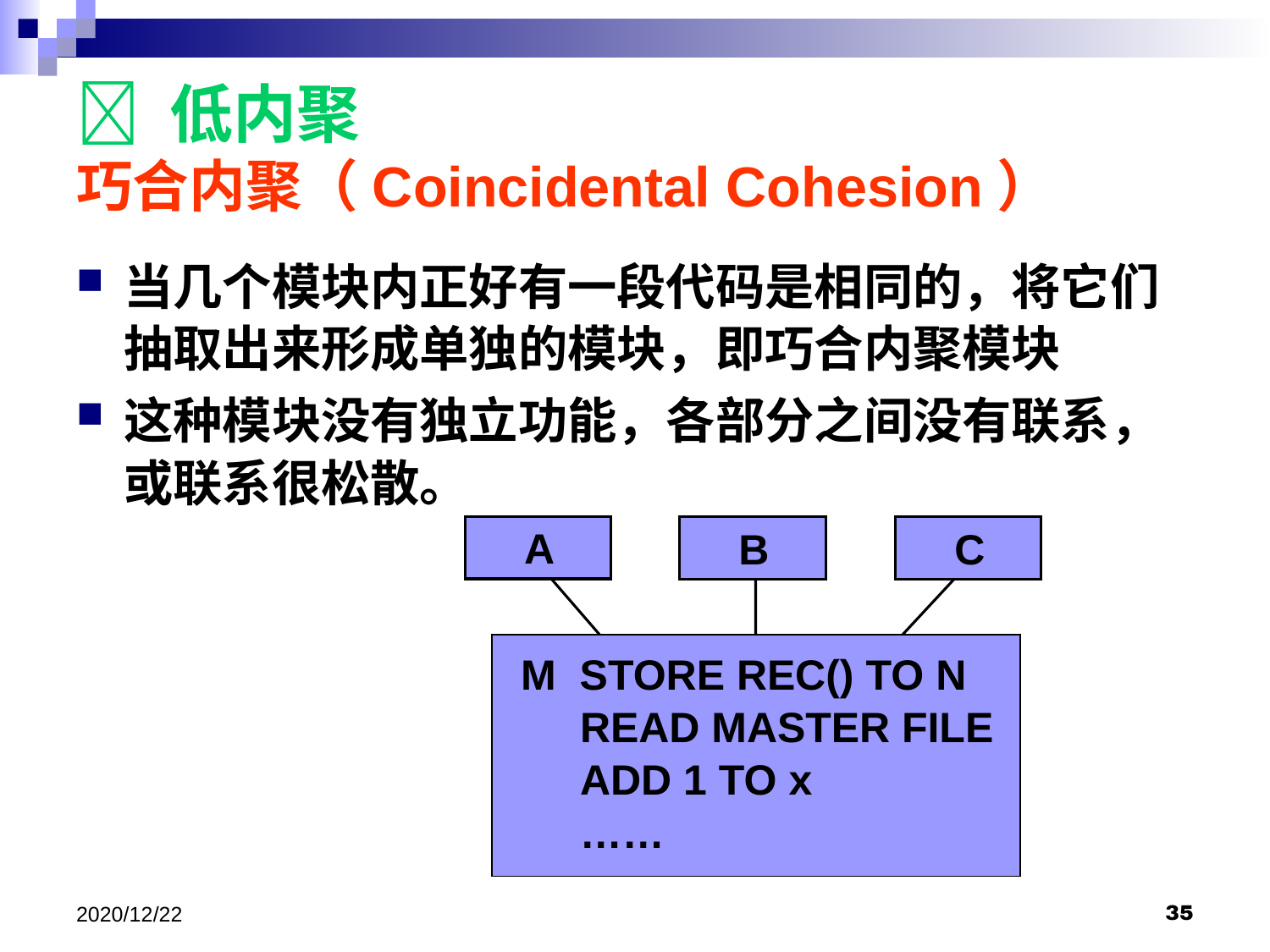

# ♣ 低内聚 巧合内聚（Coincidental Cohesion）
当几个模块内正好有一段代码是相同的，将它们抽取出来形成单独的模块，即巧合内聚模块
这种模块没有独立功能，各部分之间没有联系，或联系很松散。
A

B

C

M  STORE REC() TO N
     READ MASTER FILE
     ADD 1 TO x
     ……
2020/12/22
35